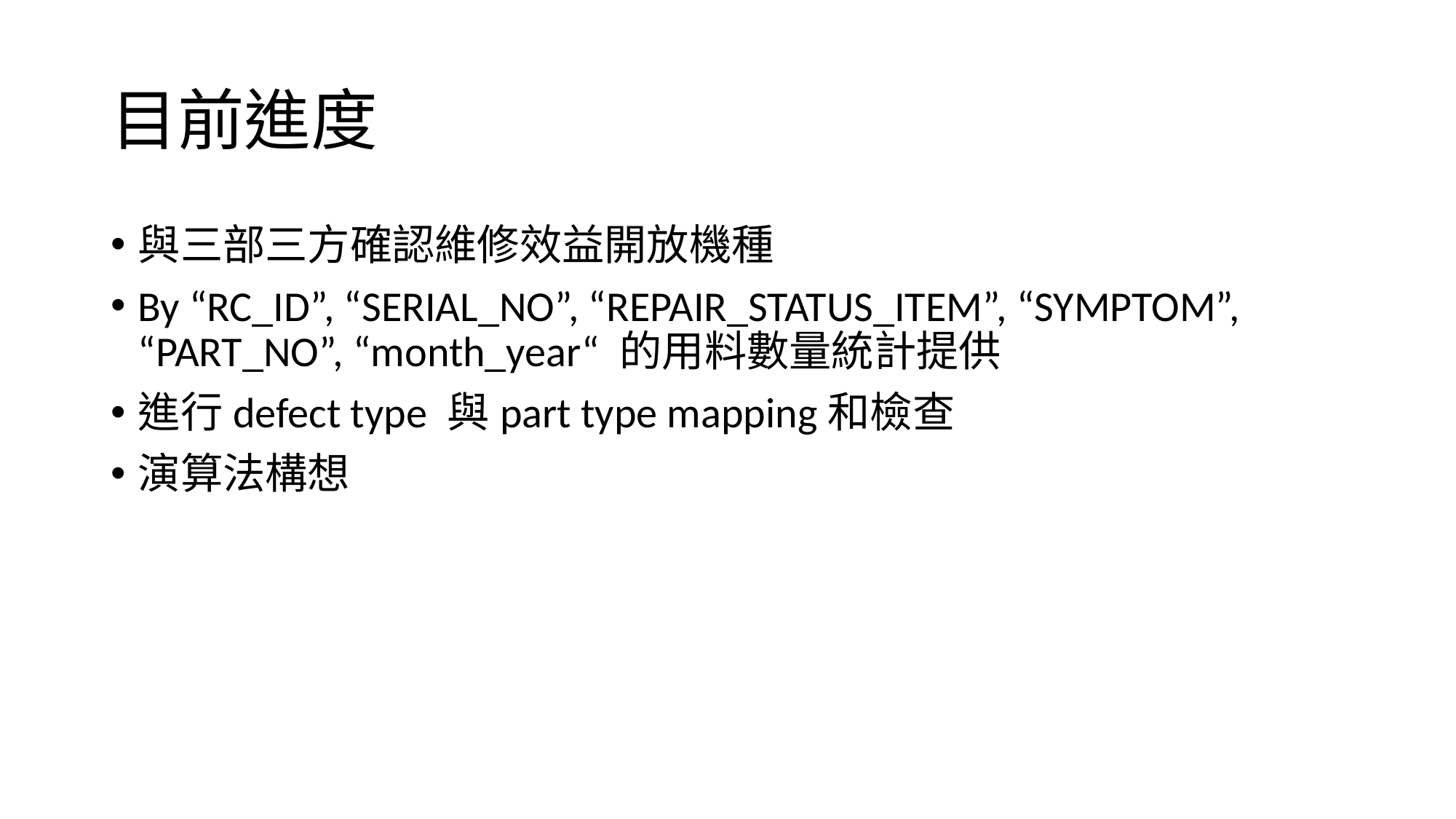

# 目前進度
與三部三方確認維修效益開放機種
By “RC_ID”, “SERIAL_NO”, “REPAIR_STATUS_ITEM”, “SYMPTOM”, “PART_NO”, “month_year“ 的用料數量統計提供
進行defect type 與part type mapping和檢查
演算法構想